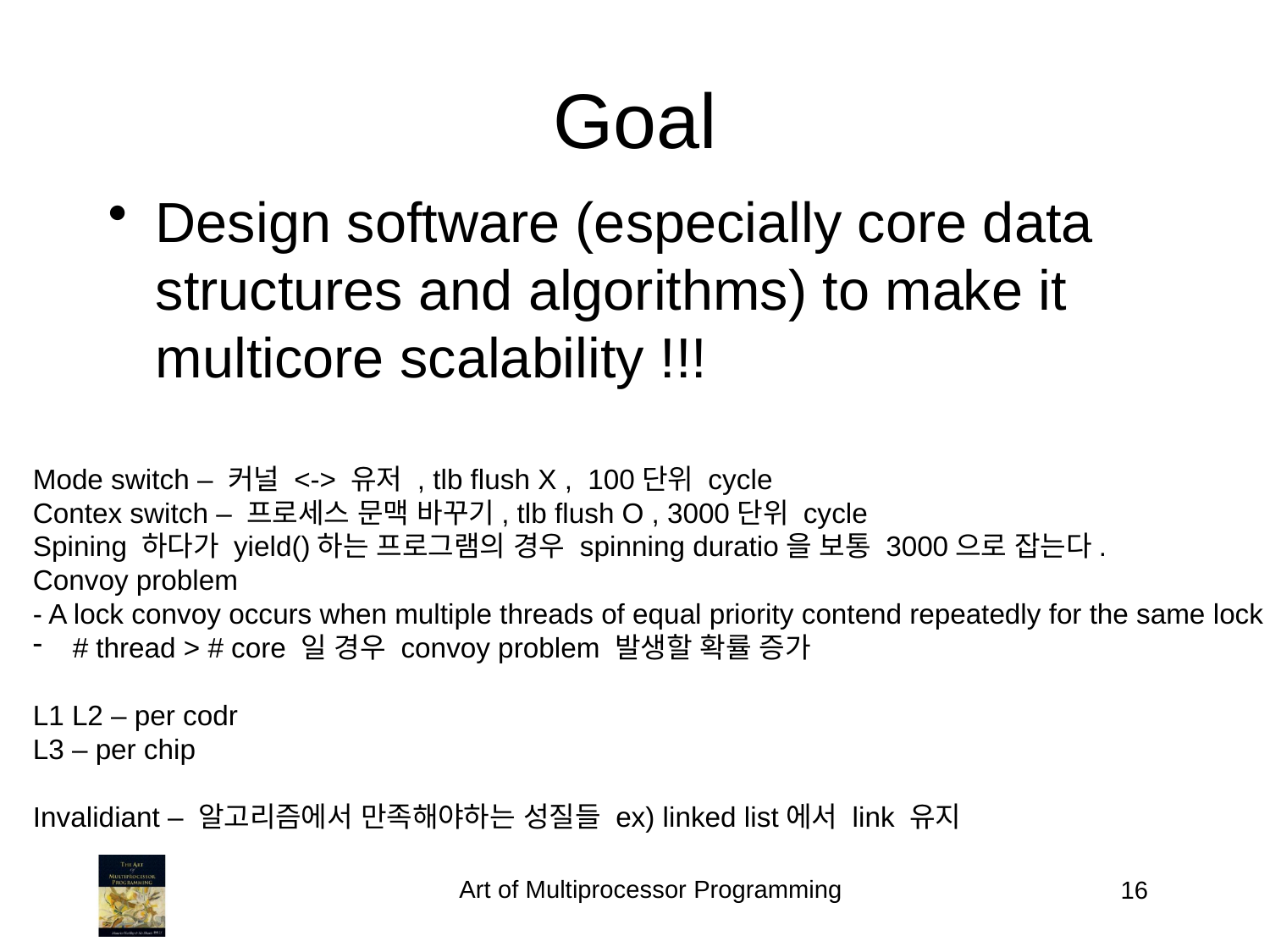

Goal
Design software (especially core data structures and algorithms) to make it multicore scalability !!!
Mode switch – 커널 <-> 유저 , tlb flush X ,  100단위 cycle
Contex switch – 프로세스 문맥 바꾸기, tlb flush O , 3000단위 cycle
Spining 하다가 yield()하는 프로그램의 경우 spinning duratio을 보통 3000으로 잡는다.
Convoy problem
- A lock convoy occurs when multiple threads of equal priority contend repeatedly for the same lock
# thread > # core 일 경우 convoy problem 발생할 확률 증가

L1 L2 – per codr
L3 – per chip

Invalidiant – 알고리즘에서 만족해야하는 성질들 ex) linked list에서 link 유지
Art of Multiprocessor Programming
16